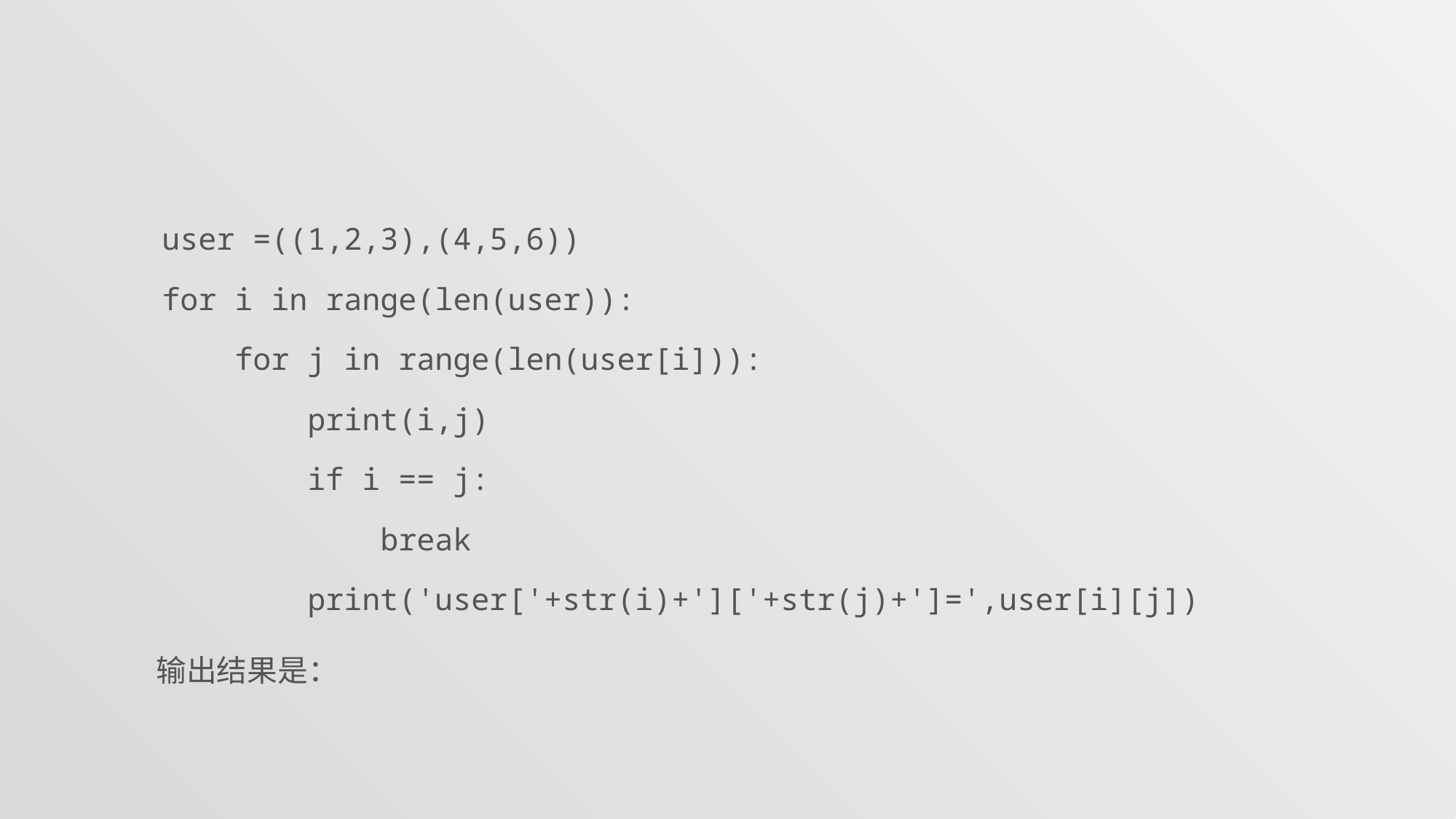

#
user =((1,2,3),(4,5,6))
for i in range(len(user)):
    for j in range(len(user[i])):
        print(i,j)
        if i == j:
            break
        print('user['+str(i)+']['+str(j)+']=',user[i][j])
输出结果是：